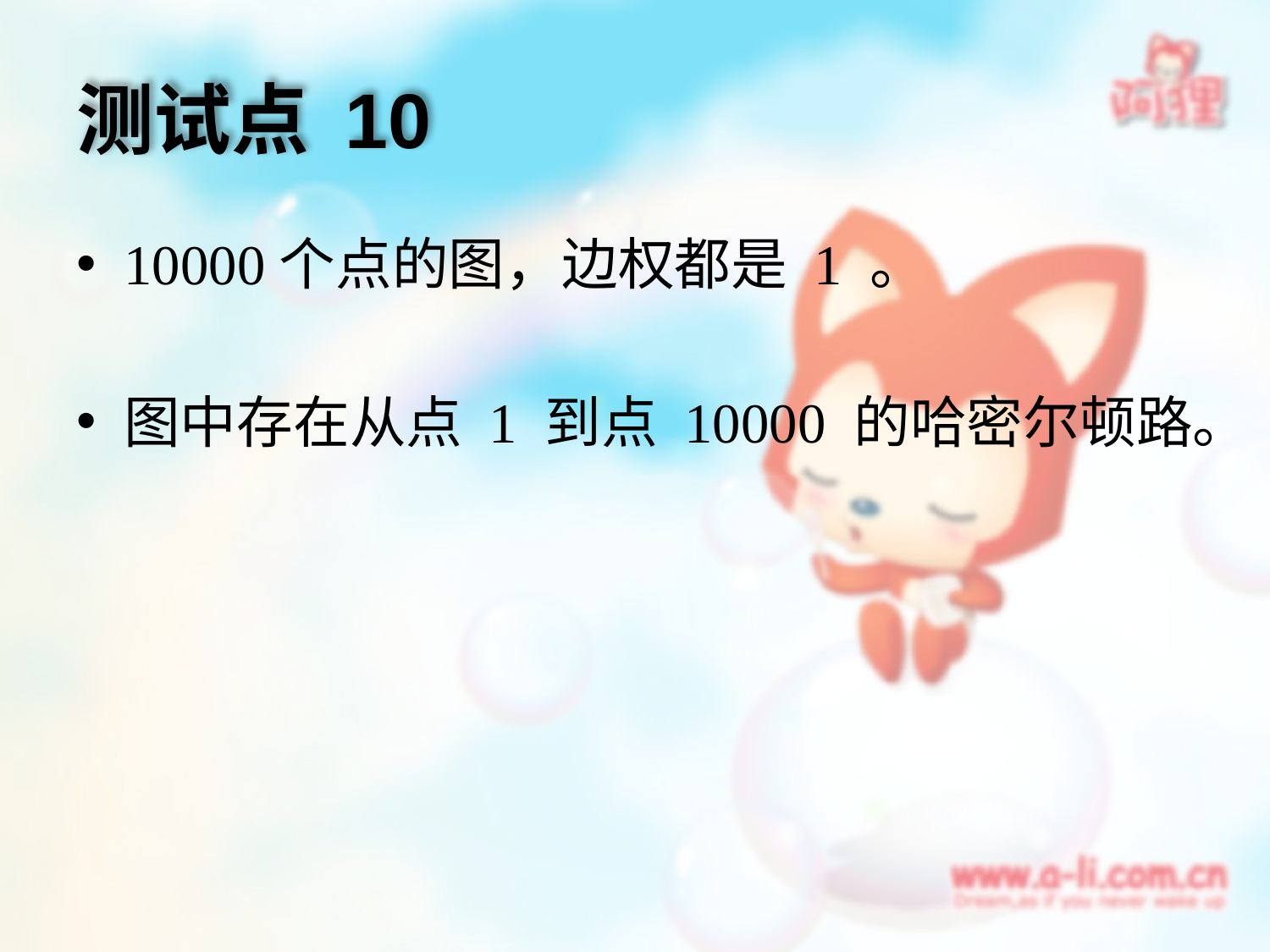

# 测试点 10
10000个点的图，边权都是 1 。

图中存在从点 1 到点 10000 的哈密尔顿路。